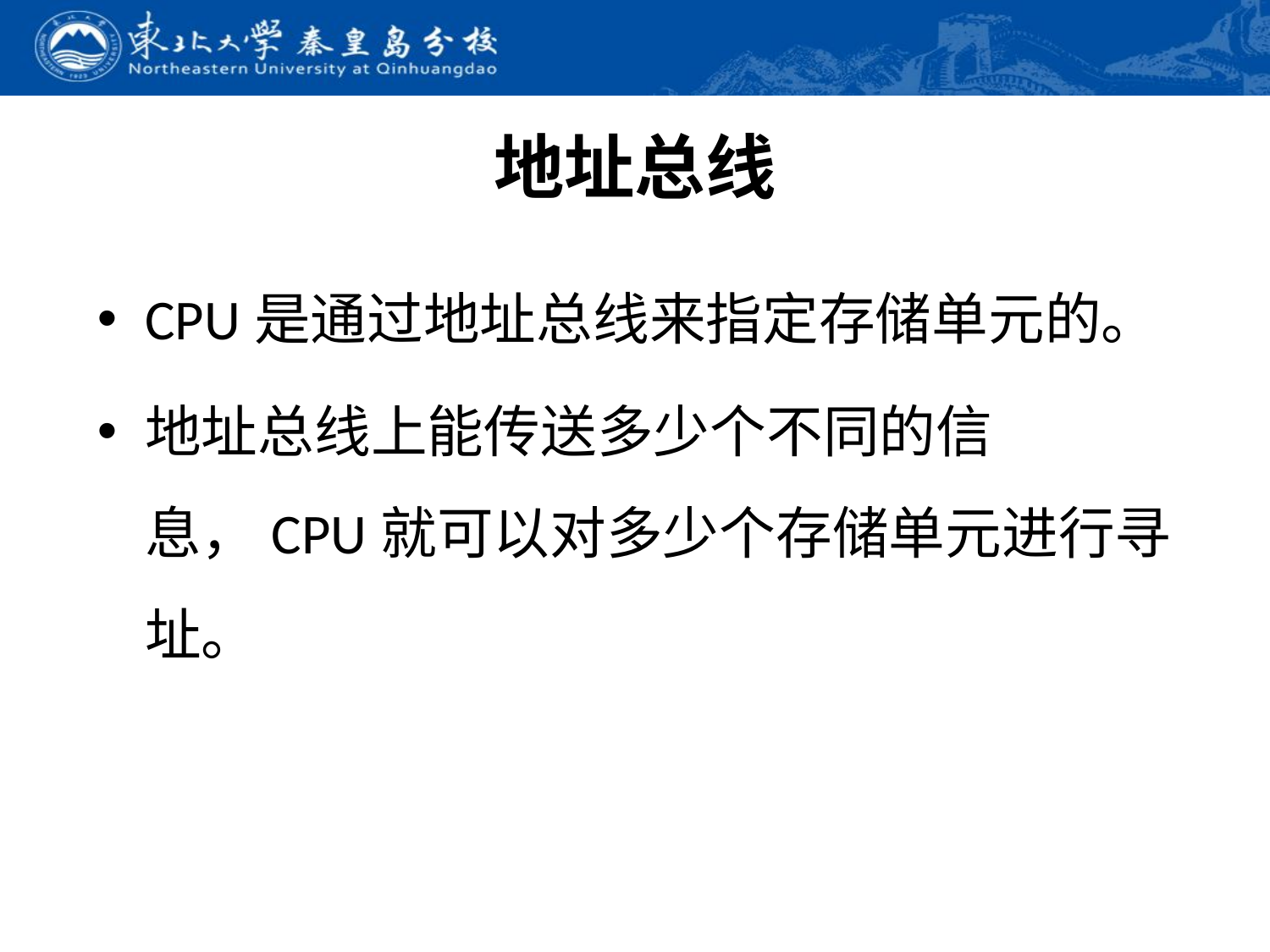

# 地址总线
CPU是通过地址总线来指定存储单元的。
地址总线上能传送多少个不同的信息，CPU就可以对多少个存储单元进行寻址。